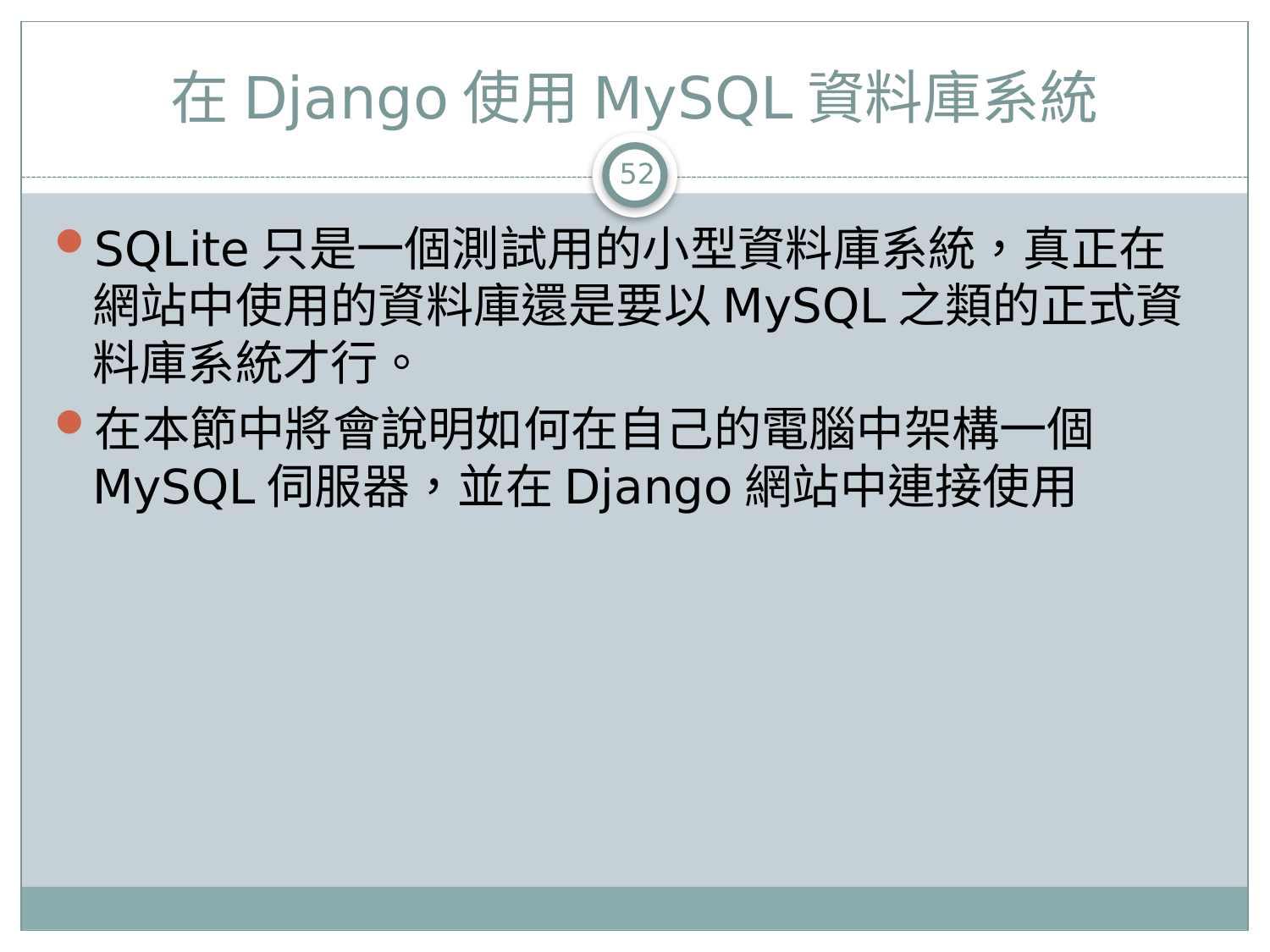

# 在Django使用MySQL資料庫系統
52
SQLite只是一個測試用的小型資料庫系統，真正在網站中使用的資料庫還是要以MySQL之類的正式資料庫系統才行。
在本節中將會說明如何在自己的電腦中架構一個MySQL伺服器，並在Django網站中連接使用